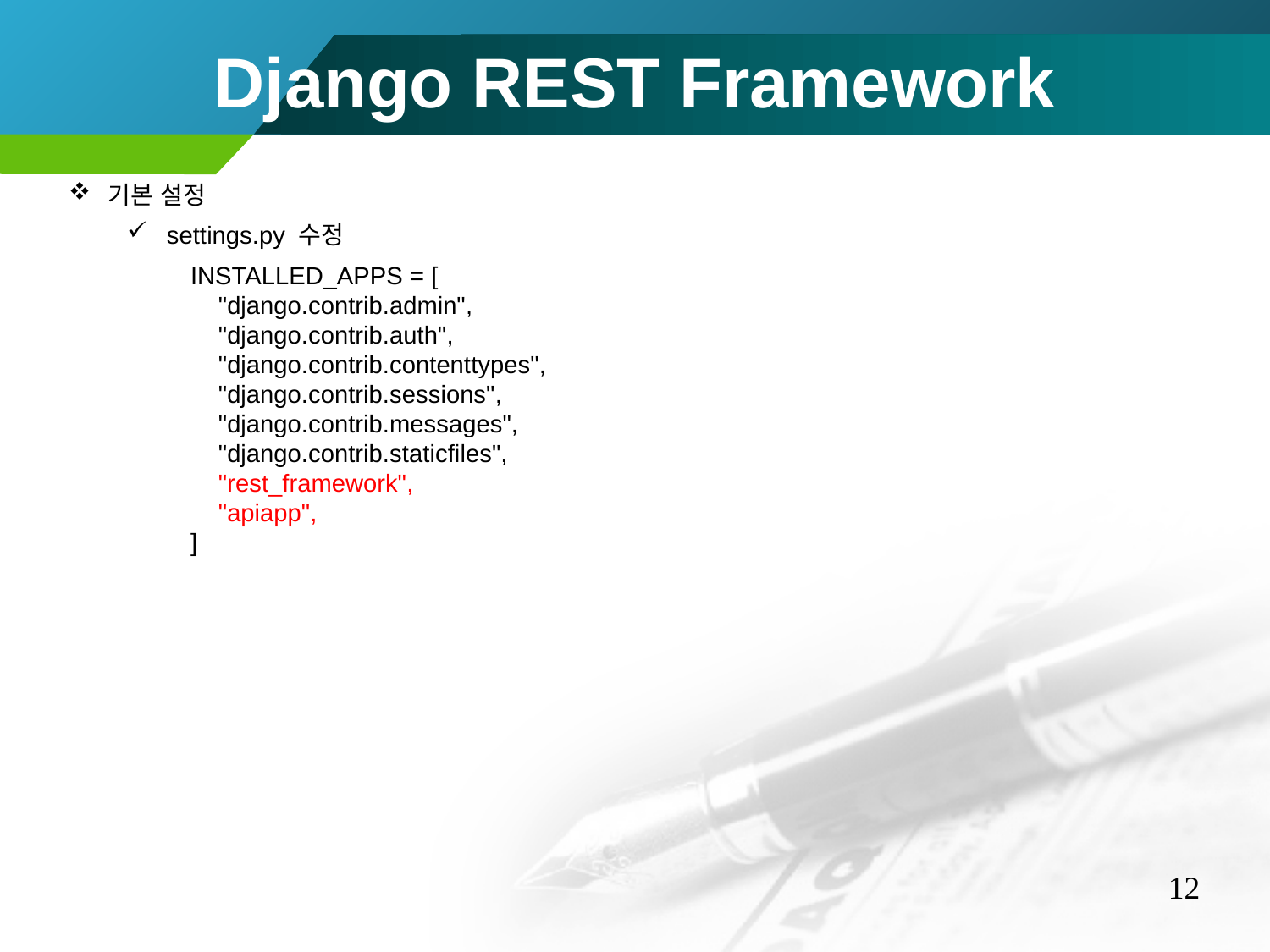

Django REST Framework
기본 설정
settings.py 수정
INSTALLED_APPS = [
    "django.contrib.admin",
    "django.contrib.auth",
    "django.contrib.contenttypes",
    "django.contrib.sessions",
    "django.contrib.messages",
    "django.contrib.staticfiles",
    "rest_framework",
    "apiapp",
]
12